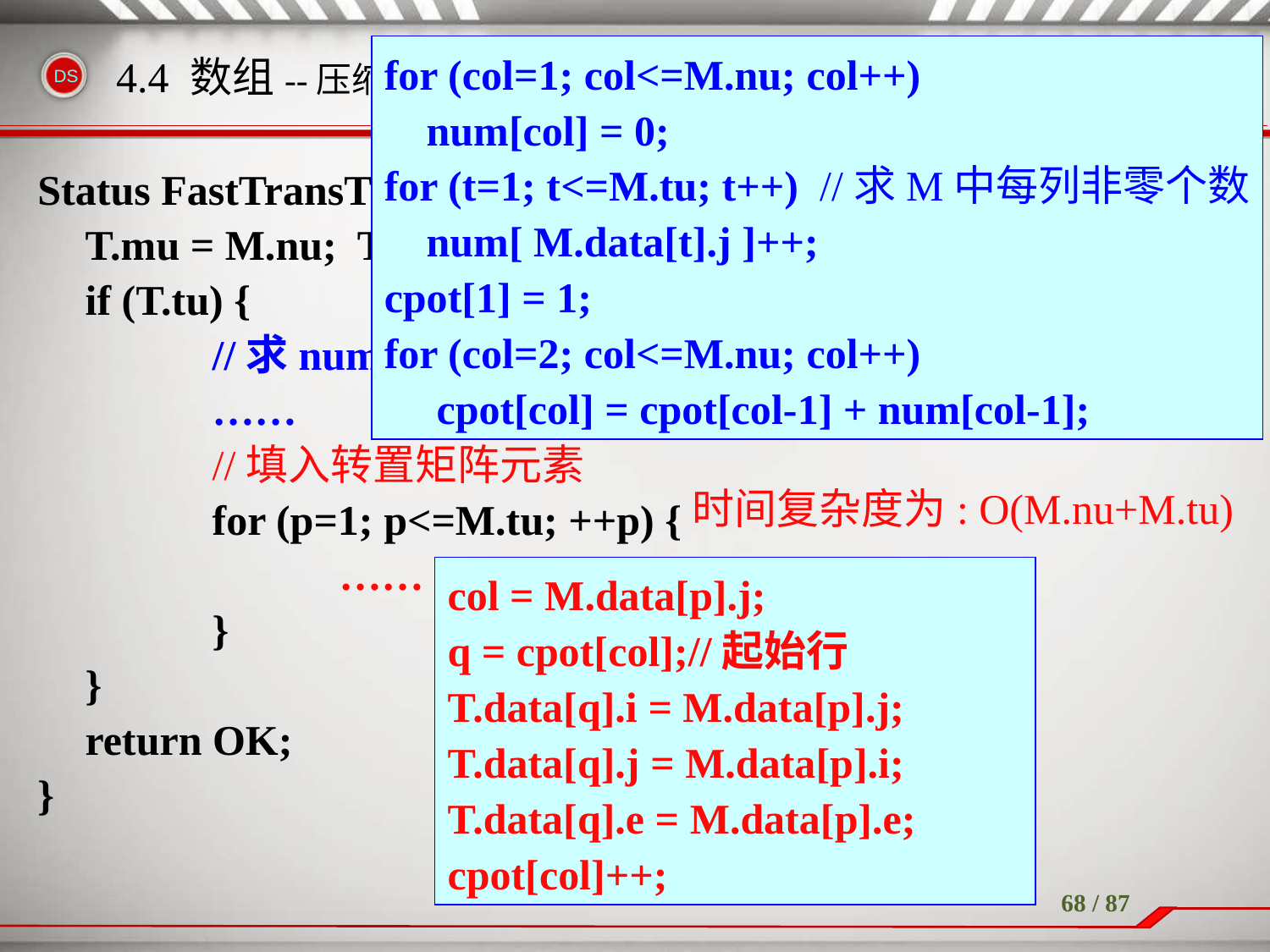

# 4.4 数组--压缩存储(稀疏矩阵)
for (col=1; col<=M.nu; col++)
    num[col] = 0;
for (t=1; t<=M.tu; t++)  //求M中每列非零个数
    num[ M.data[t].j ]++;
cpot[1] = 1;
for (col=2; col<=M.nu; col++)
　cpot[col] = cpot[col-1] + num[col-1];
Status FastTransTSMatrix(TSMatrix M, TSMatrix &T){
	T.mu = M.nu;  T.nu = M.mu;  T.tu = M.tu;
	if (T.tu) {
　		//求num和cpot
		……
		//填入转置矩阵元素
		for (p=1; p<=M.tu; ++p) {
			……
		}
	}
	return OK;
}
时间复杂度为: O(M.nu+M.tu)
col = M.data[p].j;
q = cpot[col];//起始行
T.data[q].i = M.data[p].j;
T.data[q].j = M.data[p].i;
T.data[q].e = M.data[p].e;
cpot[col]++;